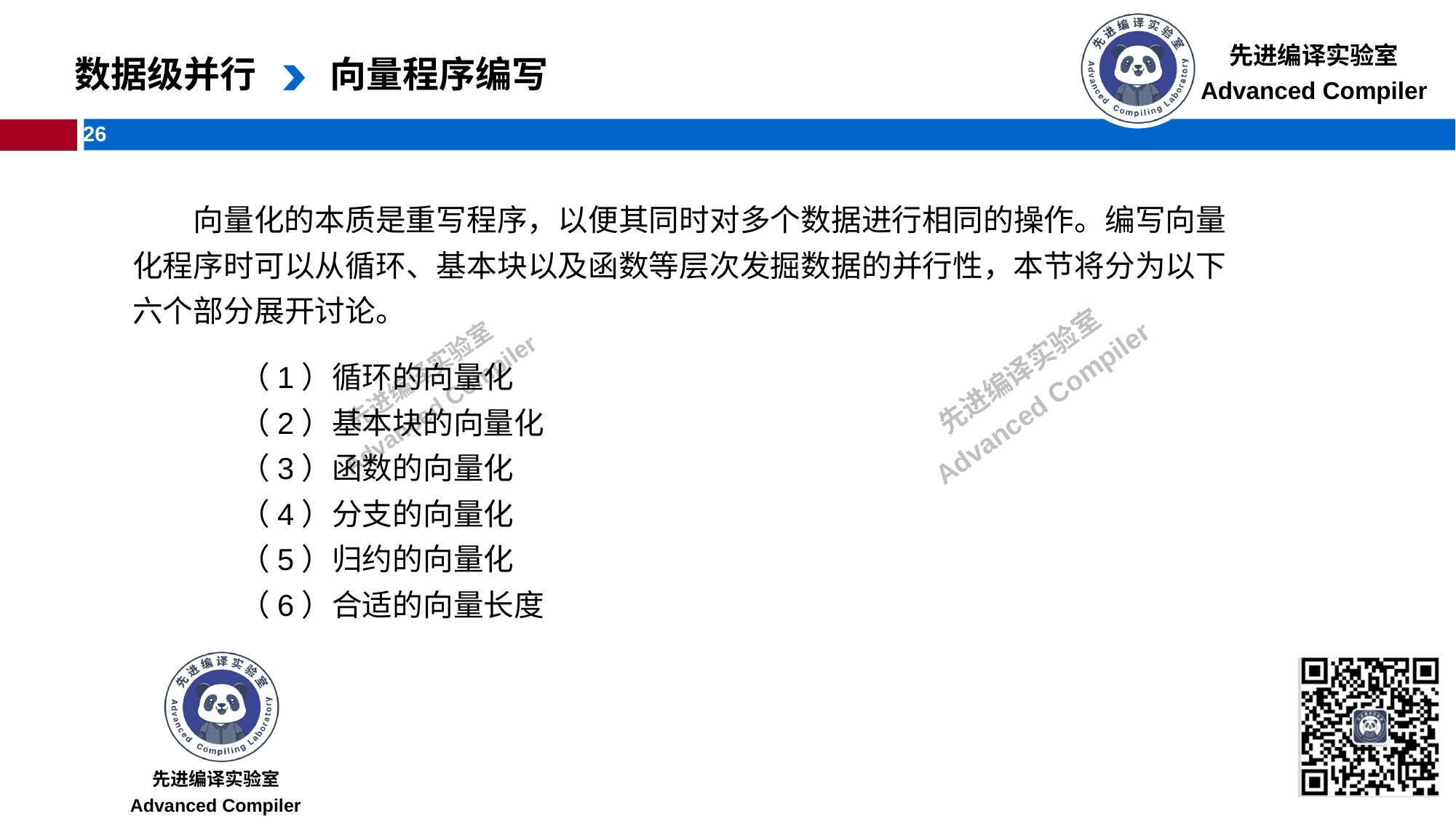

数据级并行
向量程序编写

向量化的本质是重写程序，以便其同时对多个数据进行相同的操作。编写向量化程序时可以从循环、基本块以及函数等层次发掘数据的并行性，本节将分为以下六个部分展开讨论。
（1）循环的向量化
（2）基本块的向量化
（3）函数的向量化
（4）分支的向量化
（5）归约的向量化
（6）合适的向量长度